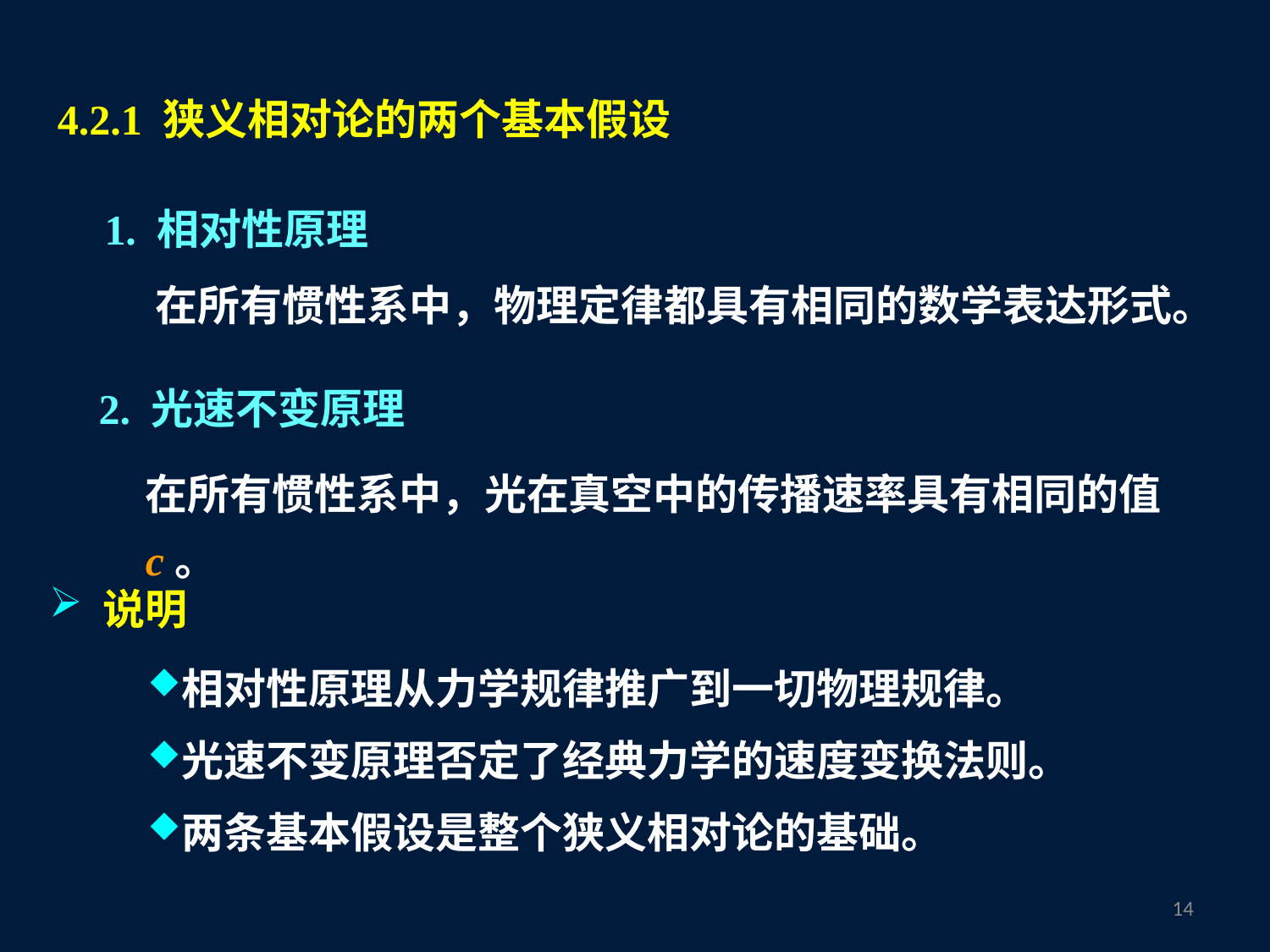

4.2.1 狭义相对论的两个基本假设
 1. 相对性原理
在所有惯性系中，物理定律都具有相同的数学表达形式。
 2. 光速不变原理
在所有惯性系中，光在真空中的传播速率具有相同的值c。
 说明
相对性原理从力学规律推广到一切物理规律。
光速不变原理否定了经典力学的速度变换法则。
两条基本假设是整个狭义相对论的基础。
14